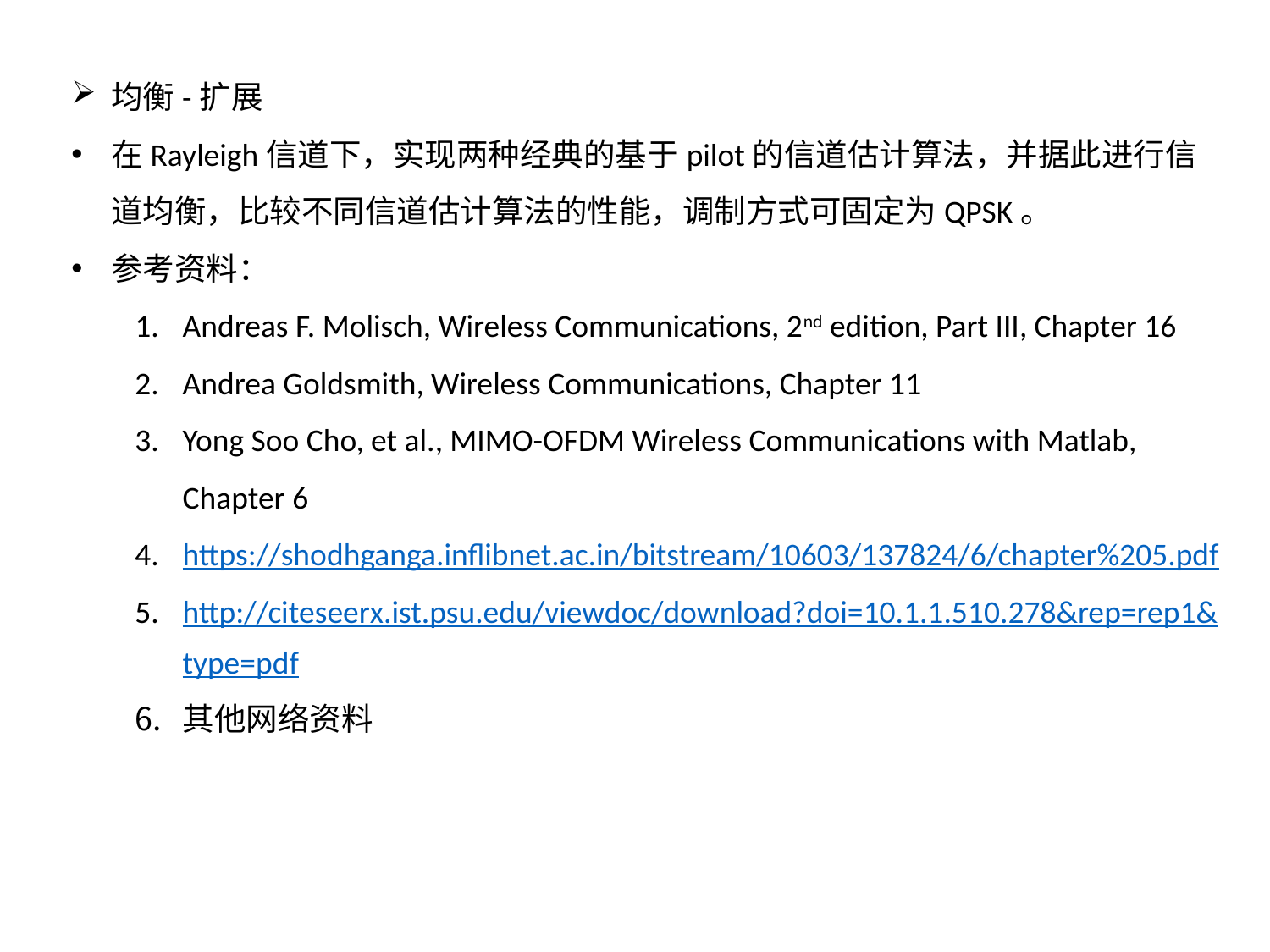

均衡-扩展
在Rayleigh信道下，实现两种经典的基于pilot的信道估计算法，并据此进行信道均衡，比较不同信道估计算法的性能，调制方式可固定为QPSK。
参考资料：
Andreas F. Molisch, Wireless Communications, 2nd edition, Part III, Chapter 16
Andrea Goldsmith, Wireless Communications, Chapter 11
Yong Soo Cho, et al., MIMO-OFDM Wireless Communications with Matlab, Chapter 6
https://shodhganga.inflibnet.ac.in/bitstream/10603/137824/6/chapter%205.pdf
http://citeseerx.ist.psu.edu/viewdoc/download?doi=10.1.1.510.278&rep=rep1&type=pdf
其他网络资料